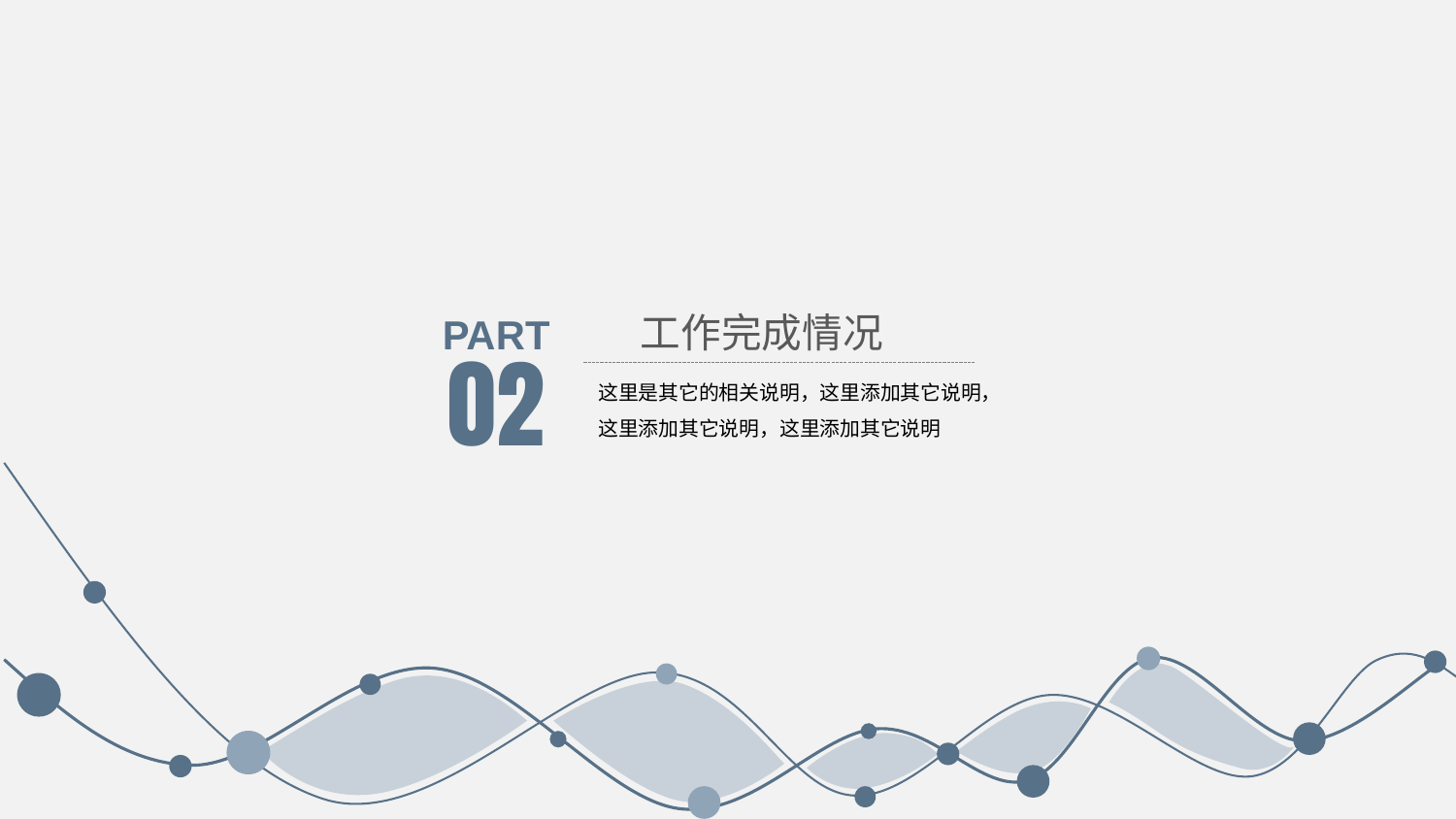

工作完成情况
PART
02
这里是其它的相关说明，这里添加其它说明，
这里添加其它说明，这里添加其它说明